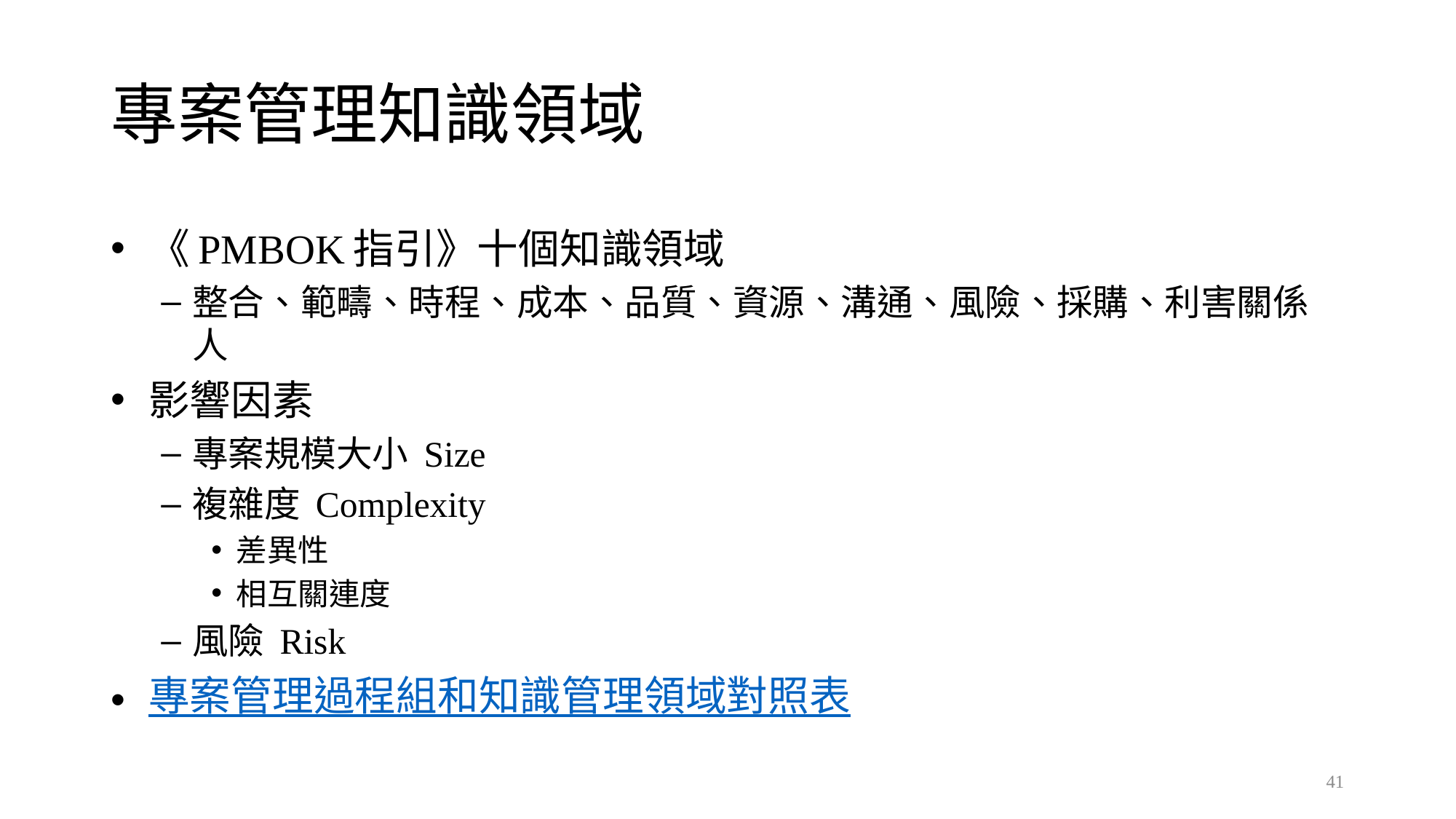

# 專案管理知識領域
《PMBOK指引》十個知識領域
整合、範疇、時程、成本、品質、資源、溝通、風險、採購、利害關係人
影響因素
專案規模大小 Size
複雜度 Complexity
差異性
相互關連度
風險 Risk
專案管理過程組和知識管理領域對照表

41